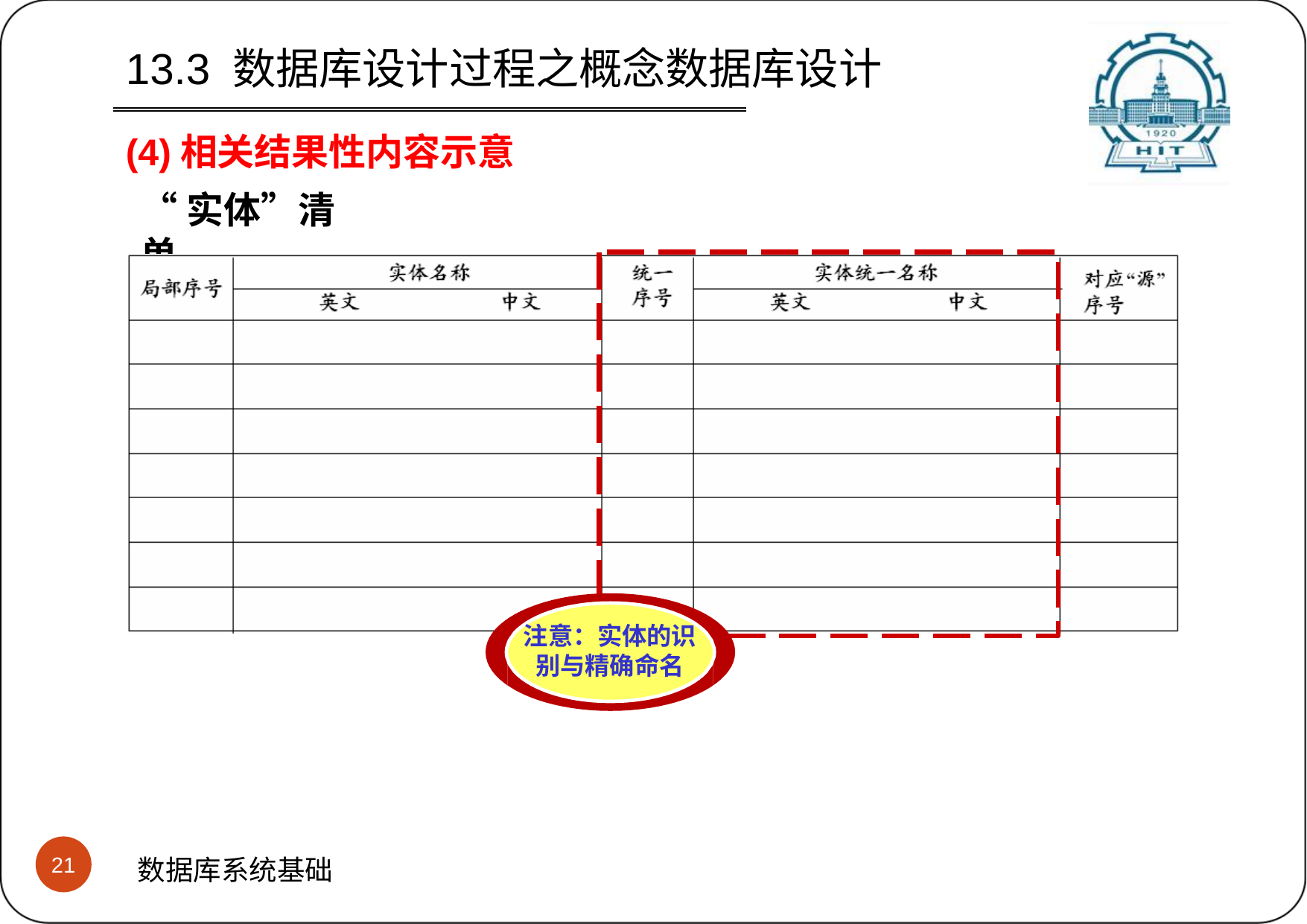

# 13.3 数据库设计过程之概念数据库设计
(4)相关结果性内容示意

“实体”清单

注意：实体的识 别与精确命名